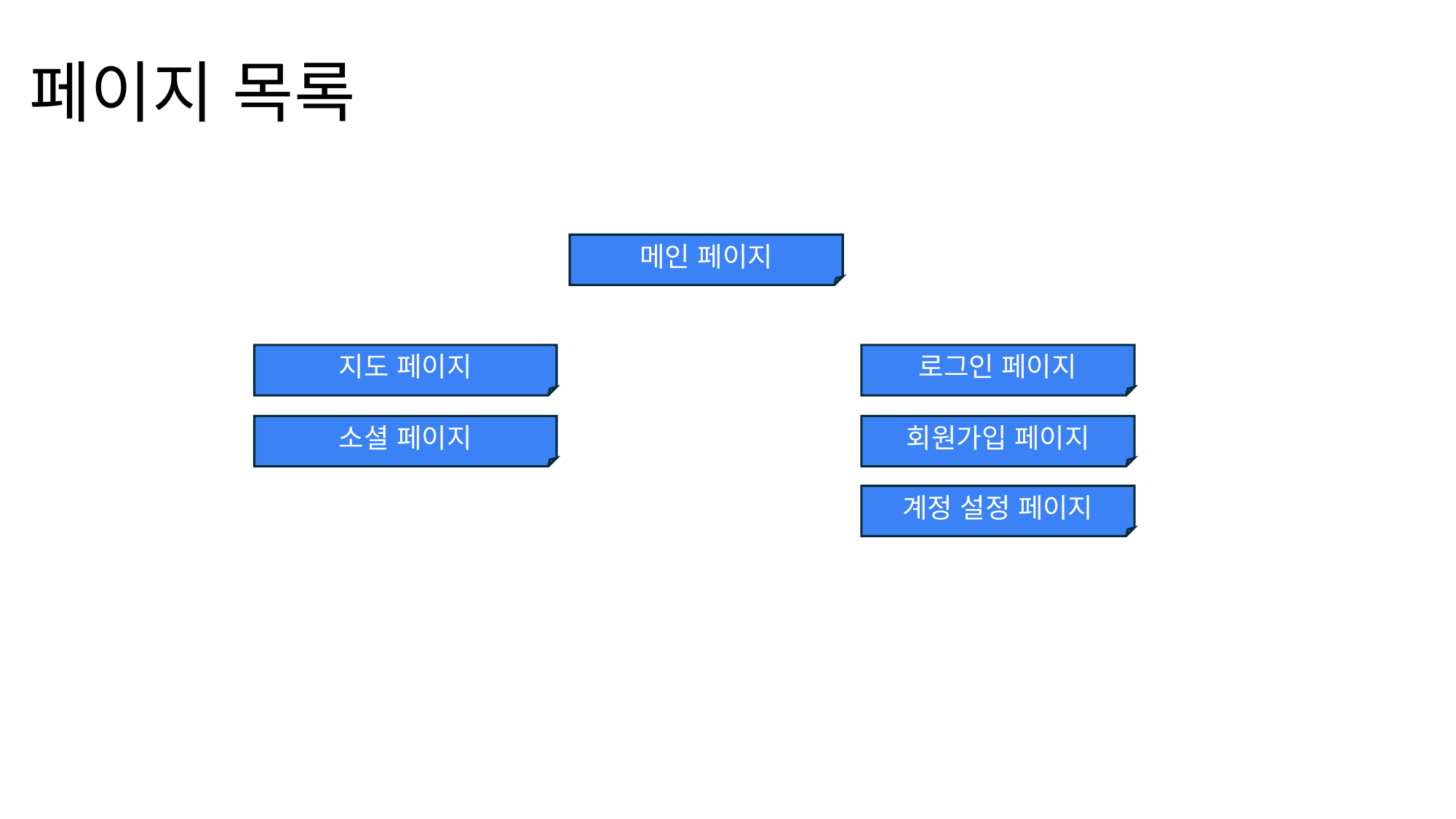

# 페이지 목록
메인 페이지
지도 페이지
로그인 페이지
소셜 페이지
회원가입 페이지
계정 설정 페이지